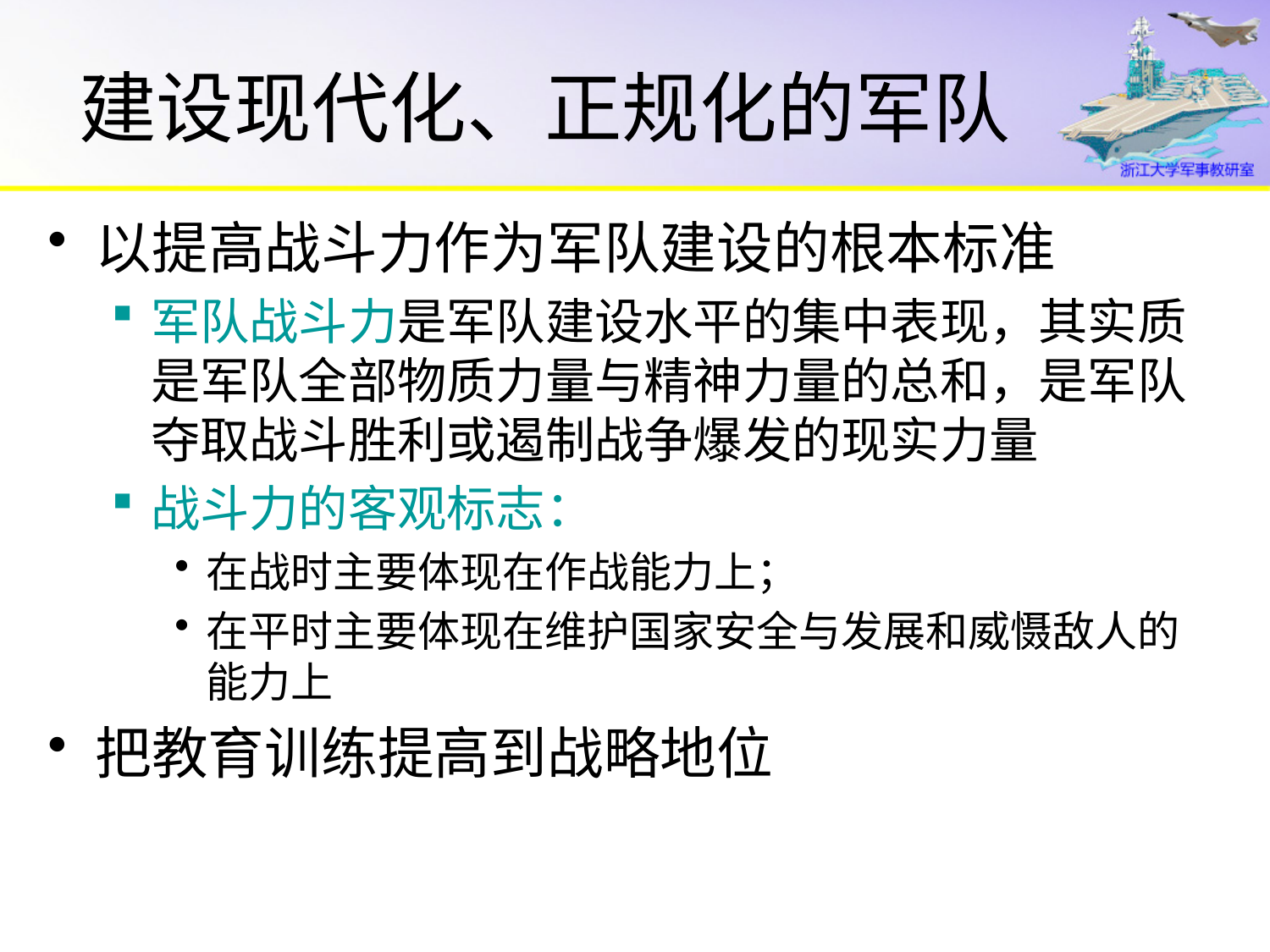

# 建设现代化、正规化的军队
以提高战斗力作为军队建设的根本标准
军队战斗力是军队建设水平的集中表现，其实质是军队全部物质力量与精神力量的总和，是军队夺取战斗胜利或遏制战争爆发的现实力量
战斗力的客观标志：
在战时主要体现在作战能力上；
在平时主要体现在维护国家安全与发展和威慑敌人的能力上
把教育训练提高到战略地位